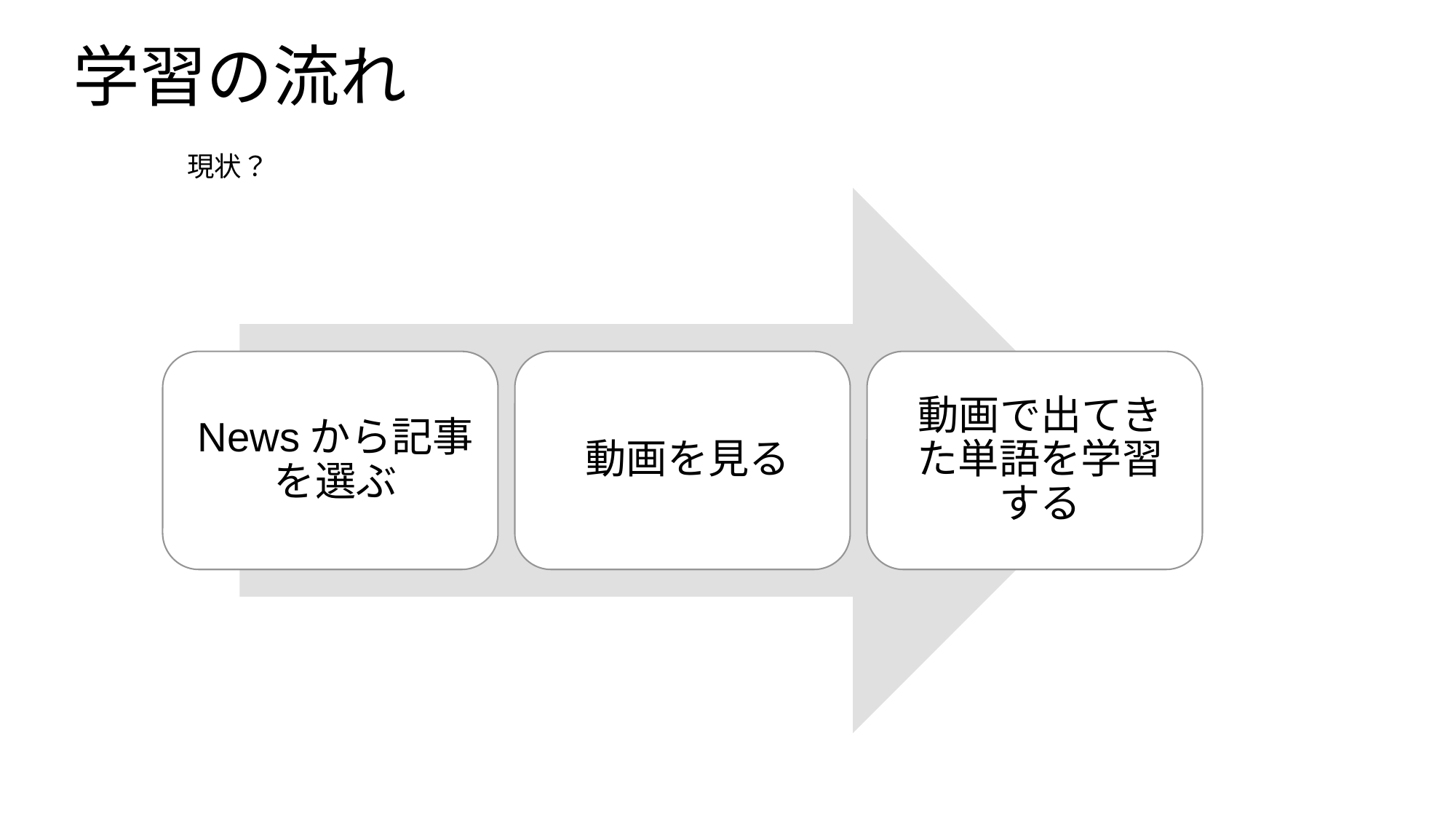

# 学習の流れ
現状？
Newsから記事を選ぶ
動画を見る
動画で出てきた単語を学習する